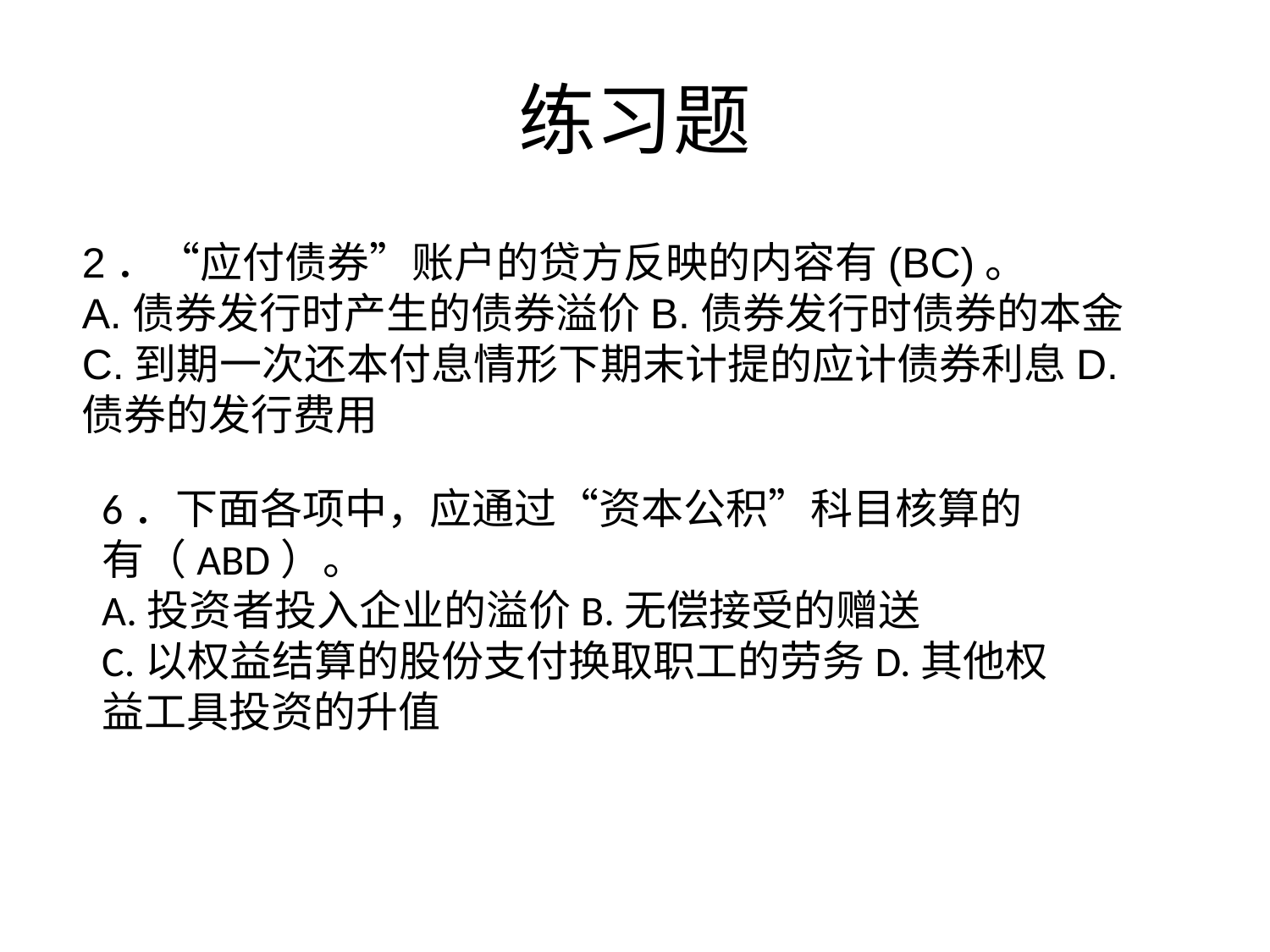

# 练习题
2．“应付债券”账户的贷方反映的内容有(BC)。
A.债券发行时产生的债券溢价B.债券发行时债券的本金
C.到期一次还本付息情形下期末计提的应计债券利息D.债券的发行费用
6．下面各项中，应通过“资本公积”科目核算的有（ABD）。
A.投资者投入企业的溢价B.无偿接受的赠送
C.以权益结算的股份支付换取职工的劳务D.其他权益工具投资的升值